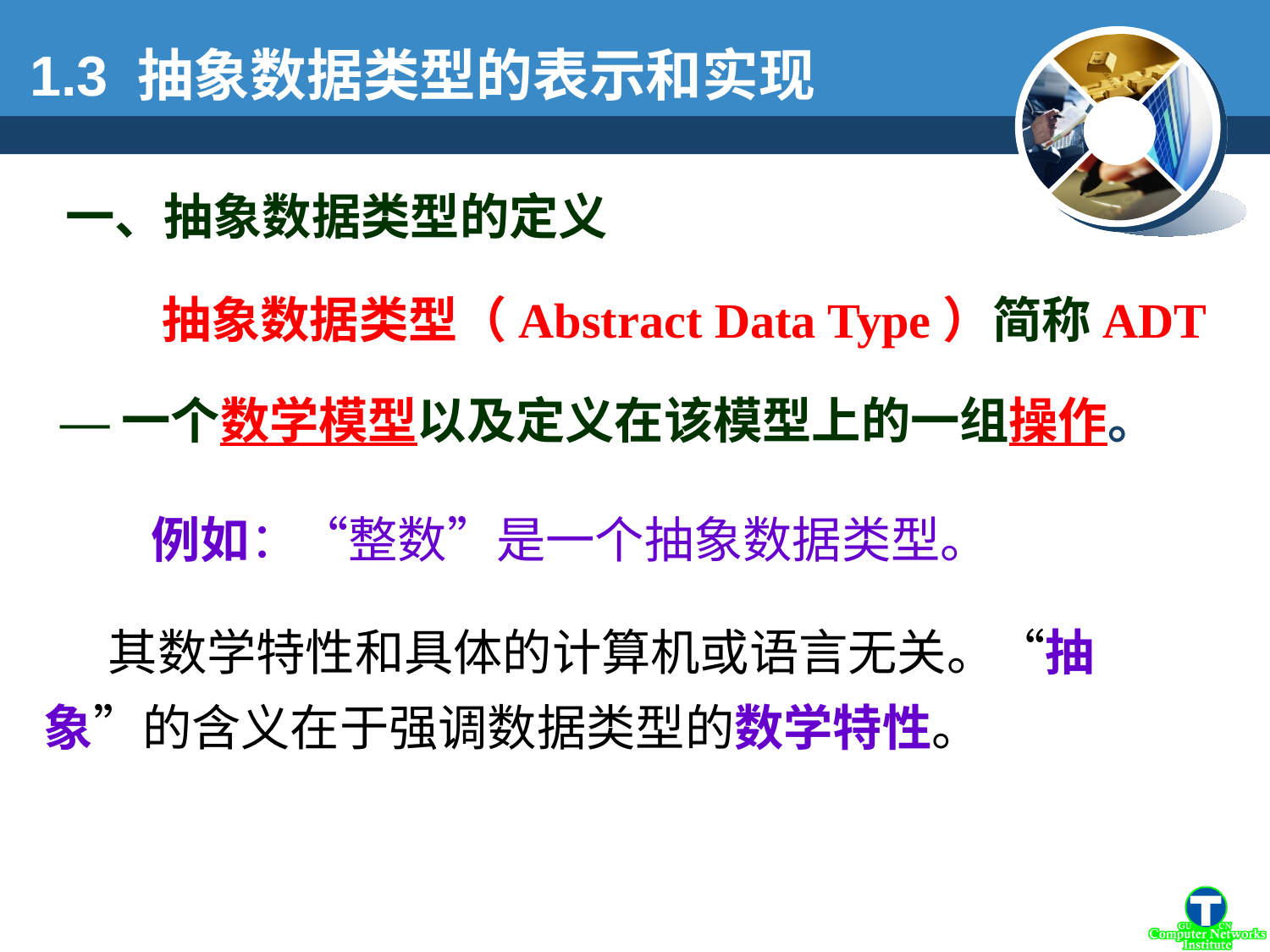

1.3 抽象数据类型的表示和实现
一、抽象数据类型的定义
        抽象数据类型（Abstract Data Type）简称ADT—一个数学模型以及定义在该模型上的一组操作。
例如：“整数”是一个抽象数据类型。
   其数学特性和具体的计算机或语言无关。“抽象”的含义在于强调数据类型的数学特性。